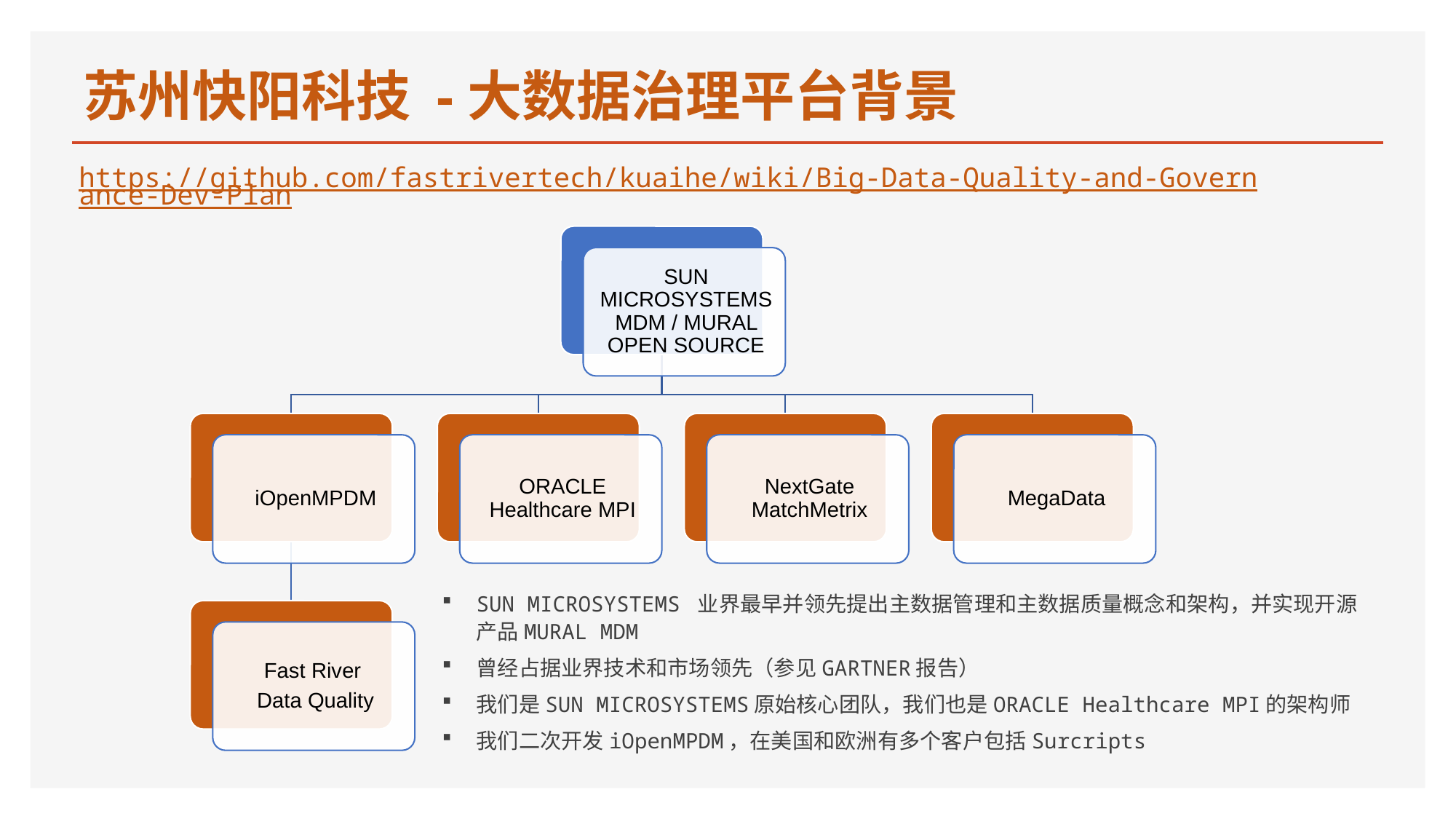

# 苏州快阳科技 -大数据治理平台背景

https://github.com/fastrivertech/kuaihe/wiki/Big-Data-Quality-and-Governance-Dev-Plan

SUN MICROSYSTEMS MDM / MURAL OPEN SOURCE
iOpenMPDM
Fast River
Data Quality
ORACLE Healthcare MPI
NextGate MatchMetrix
MegaData

SUN MICROSYSTEMS 业界最早并领先提出主数据管理和主数据质量概念和架构，并实现开源产品MURAL MDM
曾经占据业界技术和市场领先（参见GARTNER报告）
我们是SUN MICROSYSTEMS原始核心团队，我们也是ORACLE Healthcare MPI的架构师
我们二次开发iOpenMPDM，在美国和欧洲有多个客户包括Surcripts